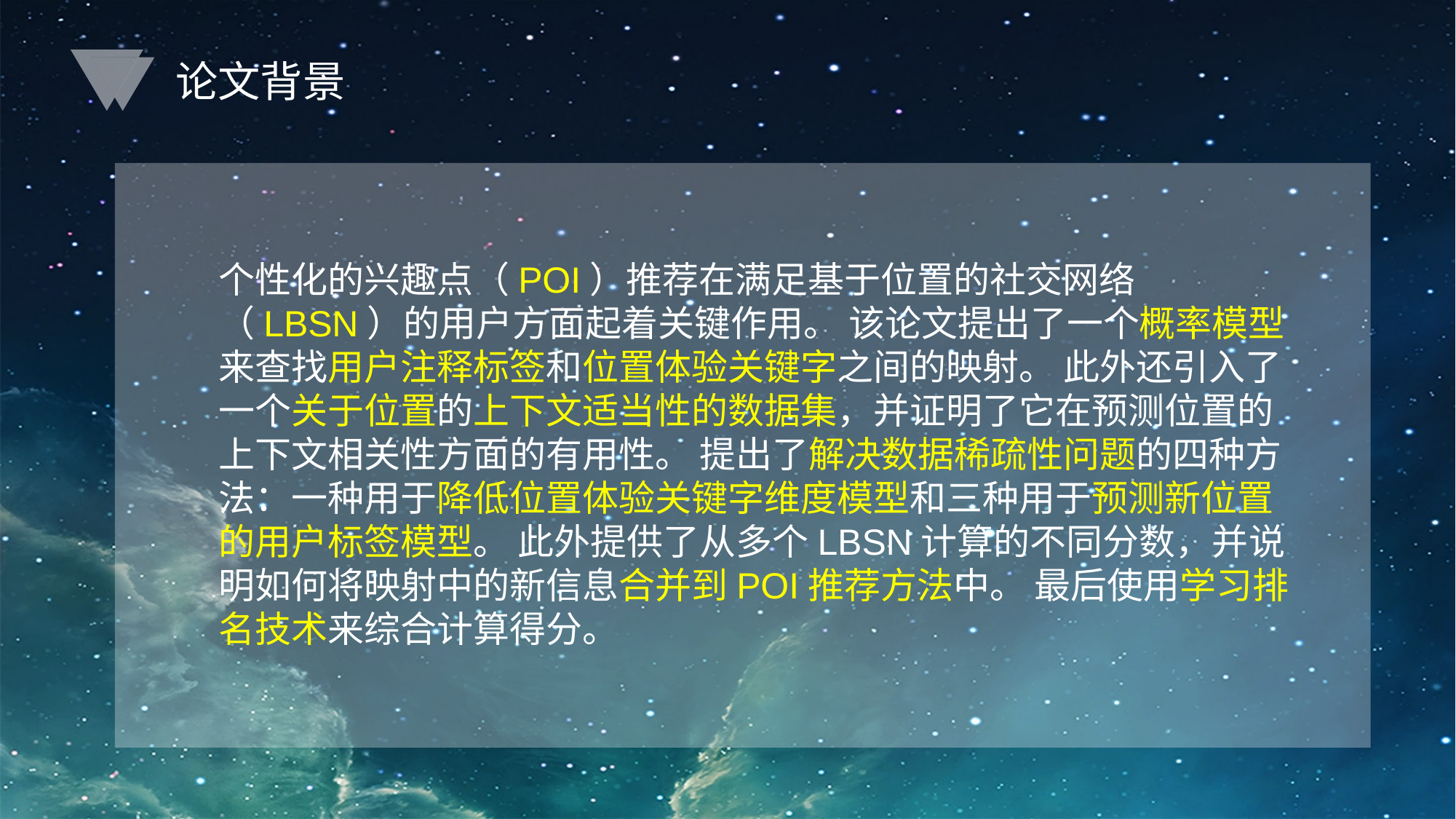

论文背景

个性化的兴趣点（POI）推荐在满足基于位置的社交网络（LBSN）的用户方面起着关键作用。 该论文提出了一个概率模型来查找用户注释标签和位置体验关键字之间的映射。 此外还引入了一个关于位置的上下文适当性的数据集，并证明了它在预测位置的上下文相关性方面的有用性。 提出了解决数据稀疏性问题的四种方法：一种用于降低位置体验关键字维度模型和三种用于预测新位置的用户标签模型。 此外提供了从多个LBSN计算的不同分数，并说明如何将映射中的新信息合并到POI推荐方法中。 最后使用学习排名技术来综合计算得分。